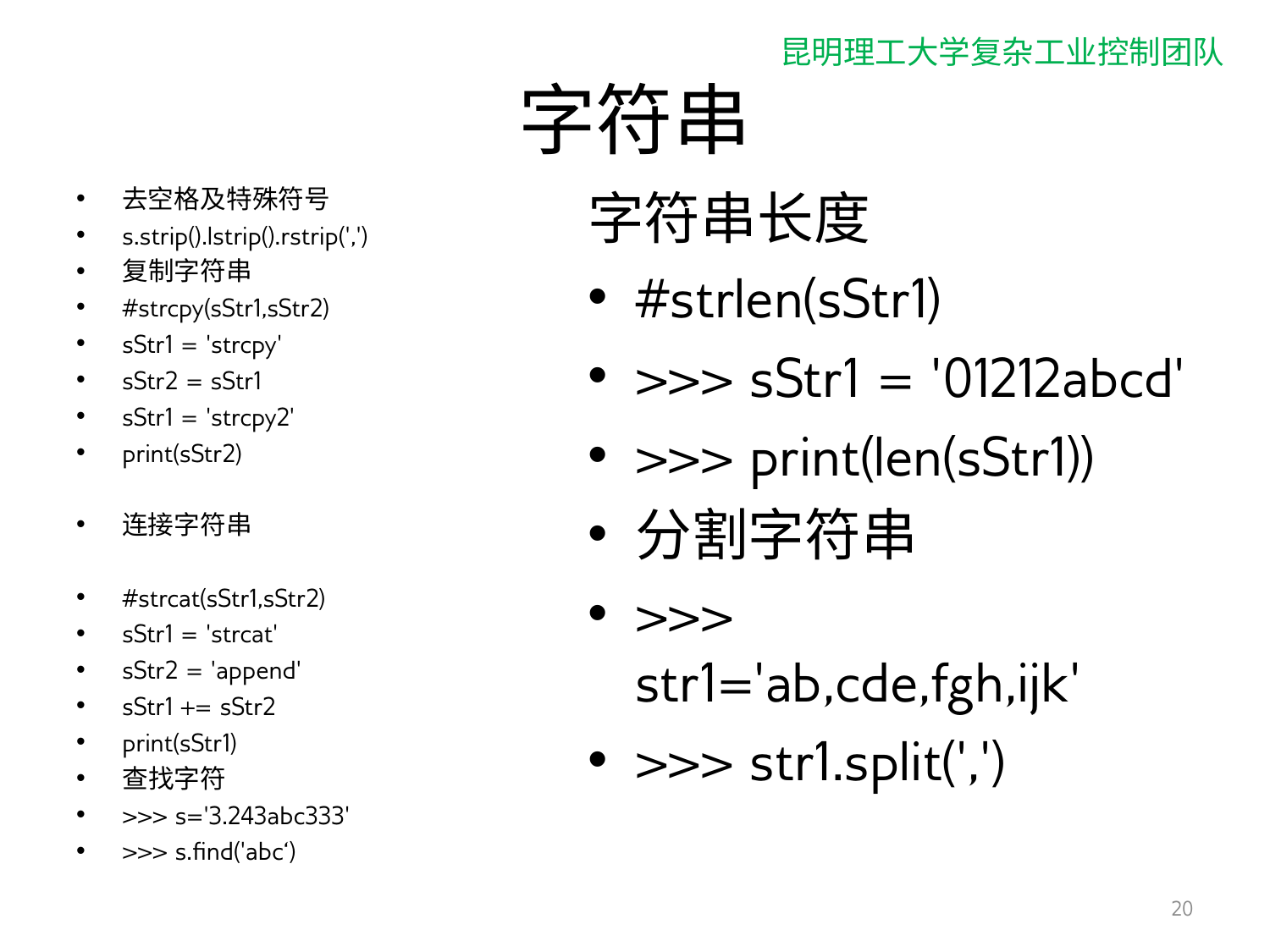

# 字符串
去空格及特殊符号
s.strip().lstrip().rstrip(',')
复制字符串
#strcpy(sStr1,sStr2)
sStr1 = 'strcpy'
sStr2 = sStr1
sStr1 = 'strcpy2'
print(sStr2)

连接字符串

#strcat(sStr1,sStr2)
sStr1 = 'strcat'
sStr2 = 'append'
sStr1 += sStr2
print(sStr1)
查找字符
>>> s='3.243abc333'
>>> s.find('abc‘)
字符串长度
#strlen(sStr1)
>>> sStr1 = '01212abcd'
>>> print(len(sStr1))
分割字符串
>>> str1='ab,cde,fgh,ijk'
>>> str1.split(',')

20